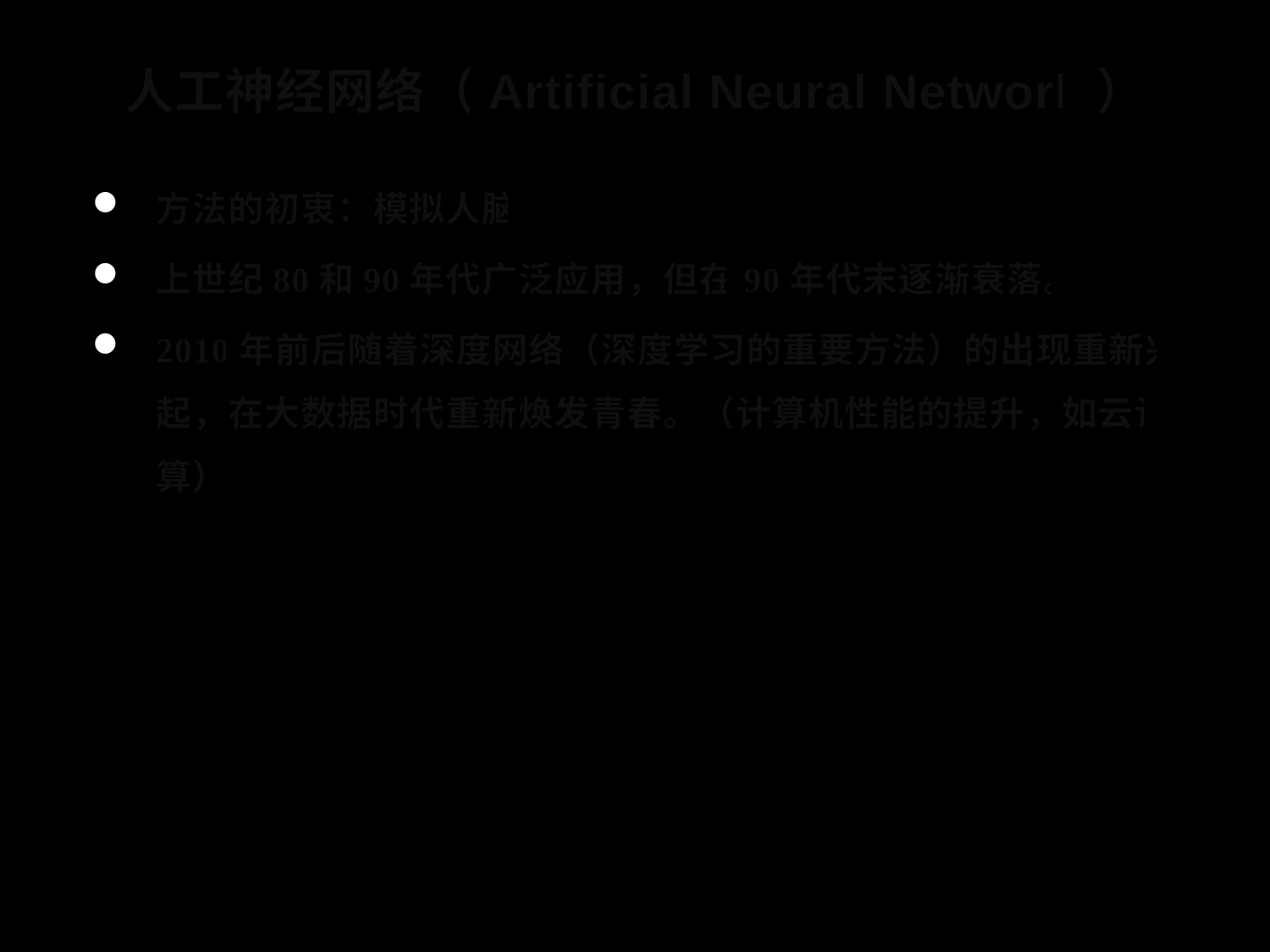

# 人工神经网络（Artificial Neural Network）
方法的初衷：模拟人脑
上世纪80和90年代广泛应用，但在90年代末逐渐衰落。
2010年前后随着深度网络（深度学习的重要方法）的出现重新兴起，在大数据时代重新焕发青春。（计算机性能的提升，如云计算）